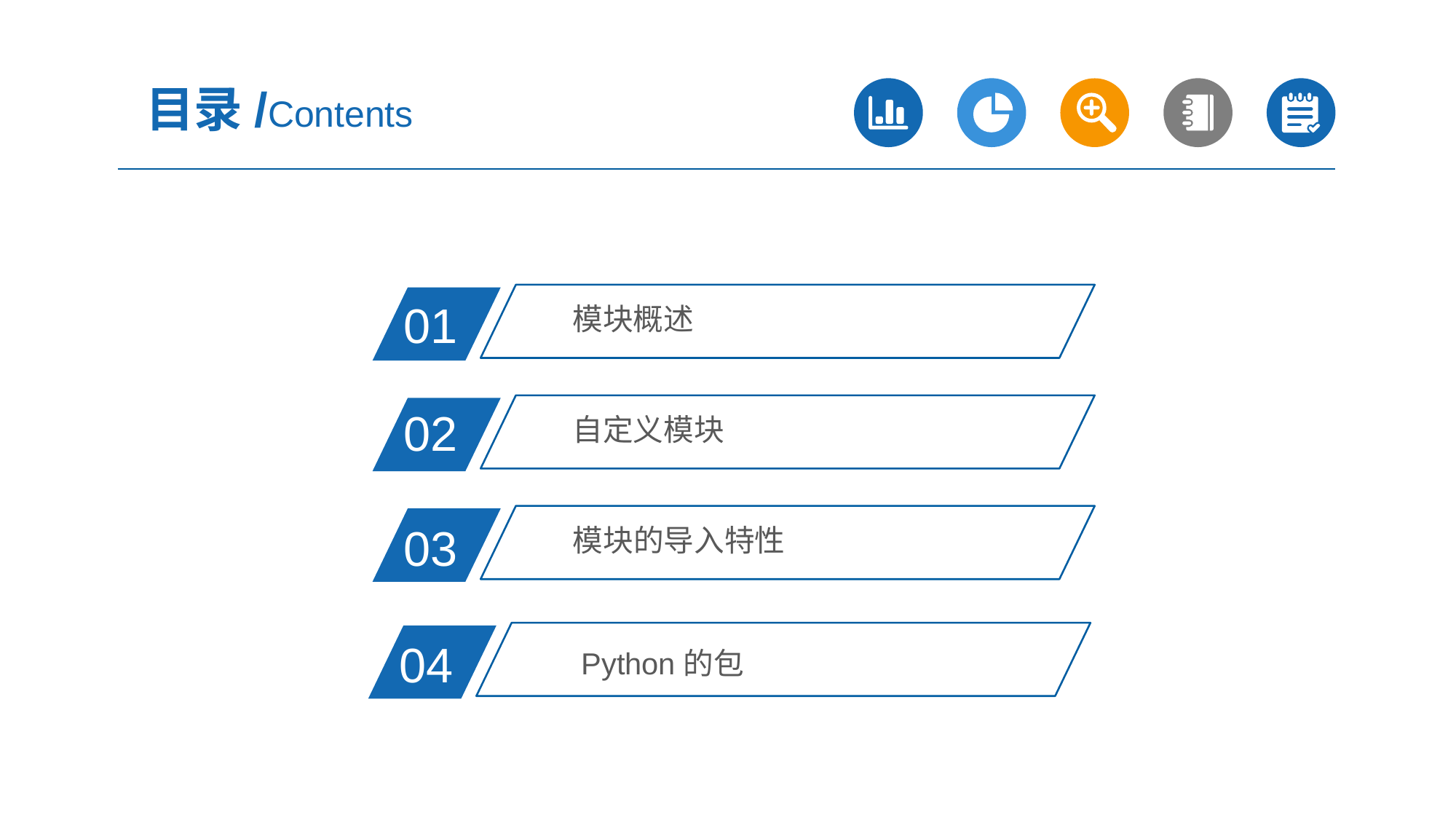

目录/Contents

模块概述

01

自定义模块
02

模块的导入特性

03

Python的包

04